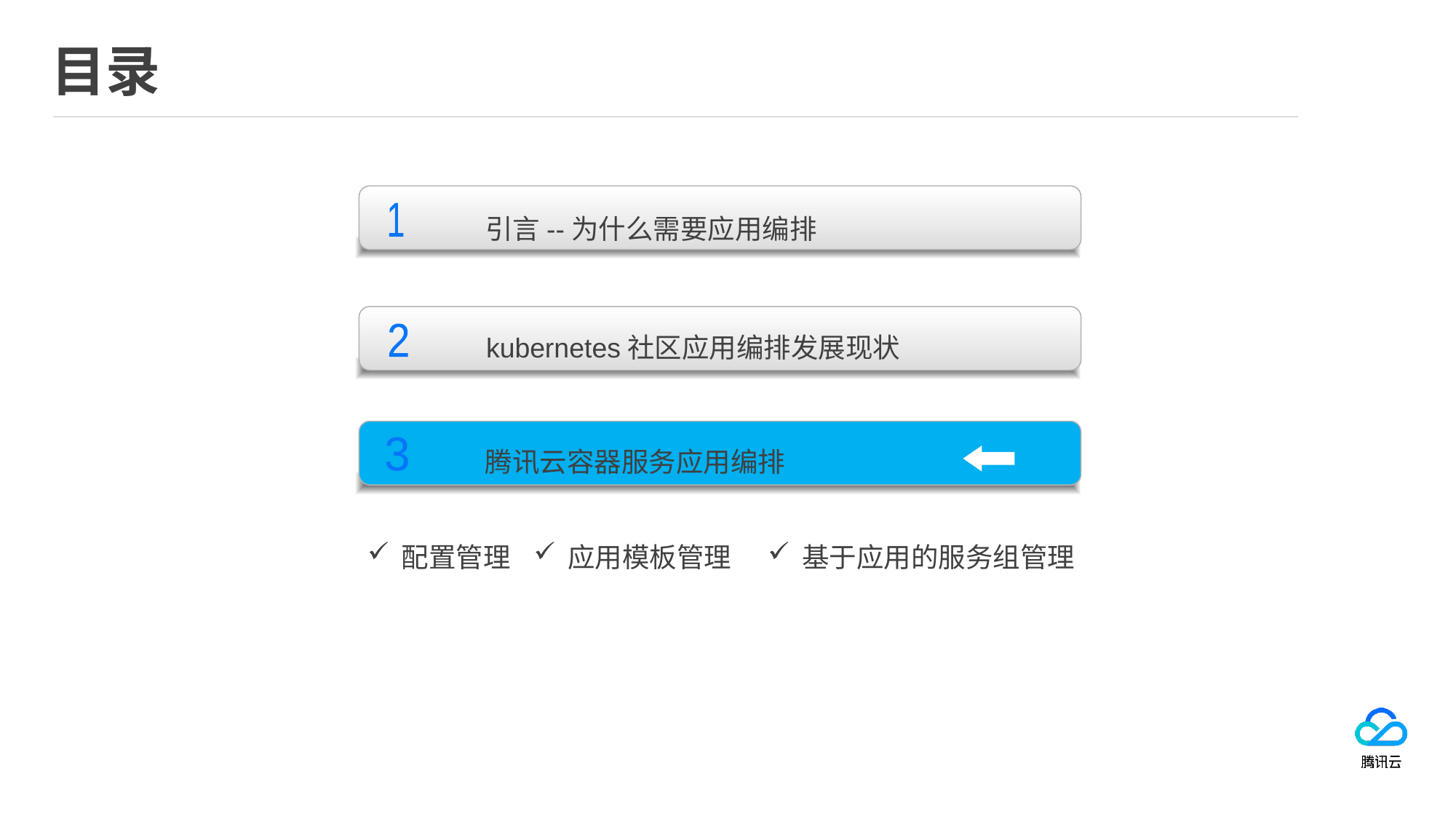

# 目录

     引言--为什么需要应用编排
1

     kubernetes社区应用编排发展现状

2

      腾讯云容器服务应用编排
3

配置管理
应用模板管理
基于应用的服务组管理